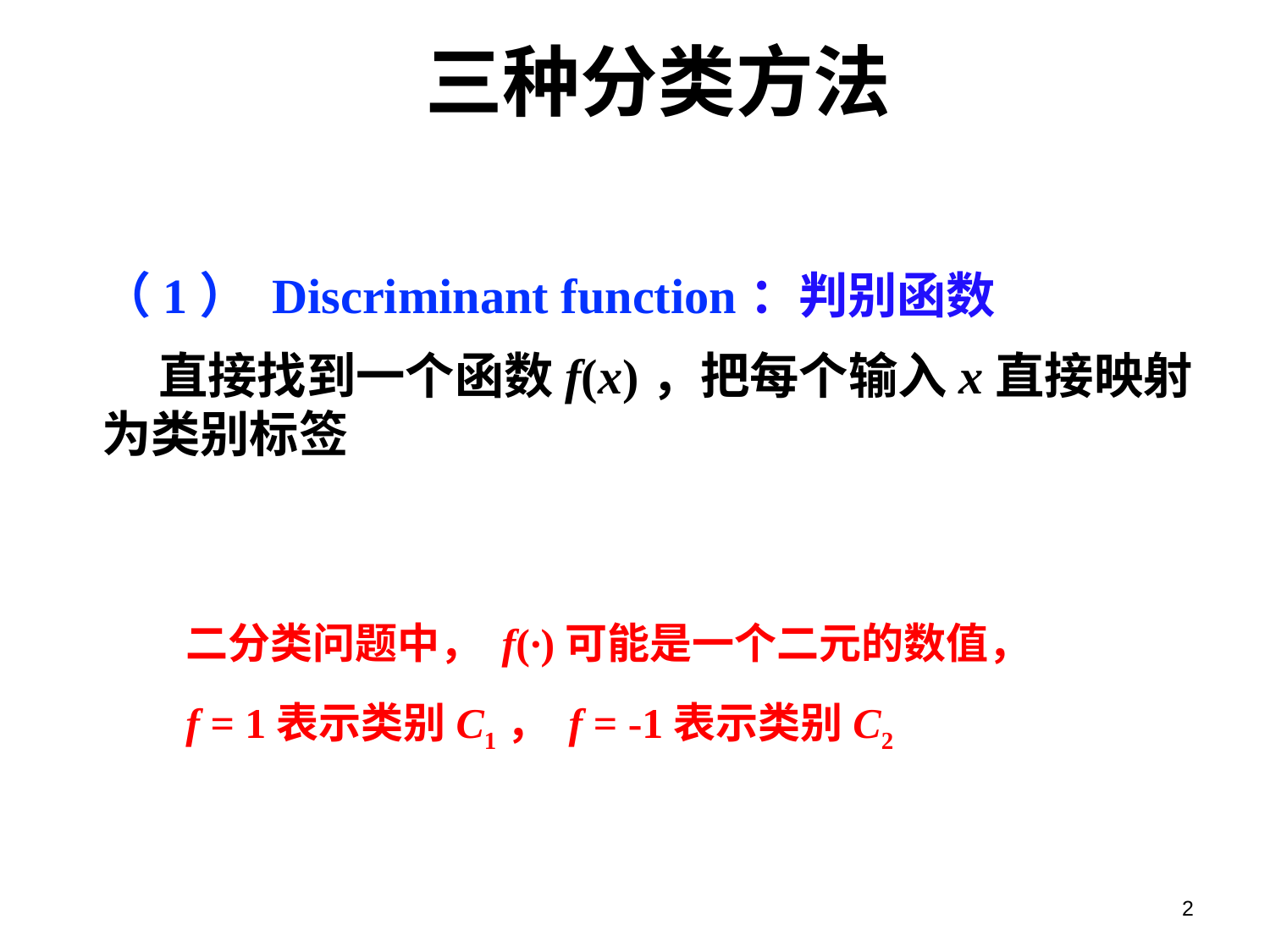

# 三种分类方法

（1） Discriminant function：判别函数
    直接找到⼀个函数f(x)，把每个输⼊x直接映射为类别标签

⼆分类问题中， f(·)可能是⼀个⼆元的数值，
f = 1表⽰类别C1， f = -1表⽰类别C2
2